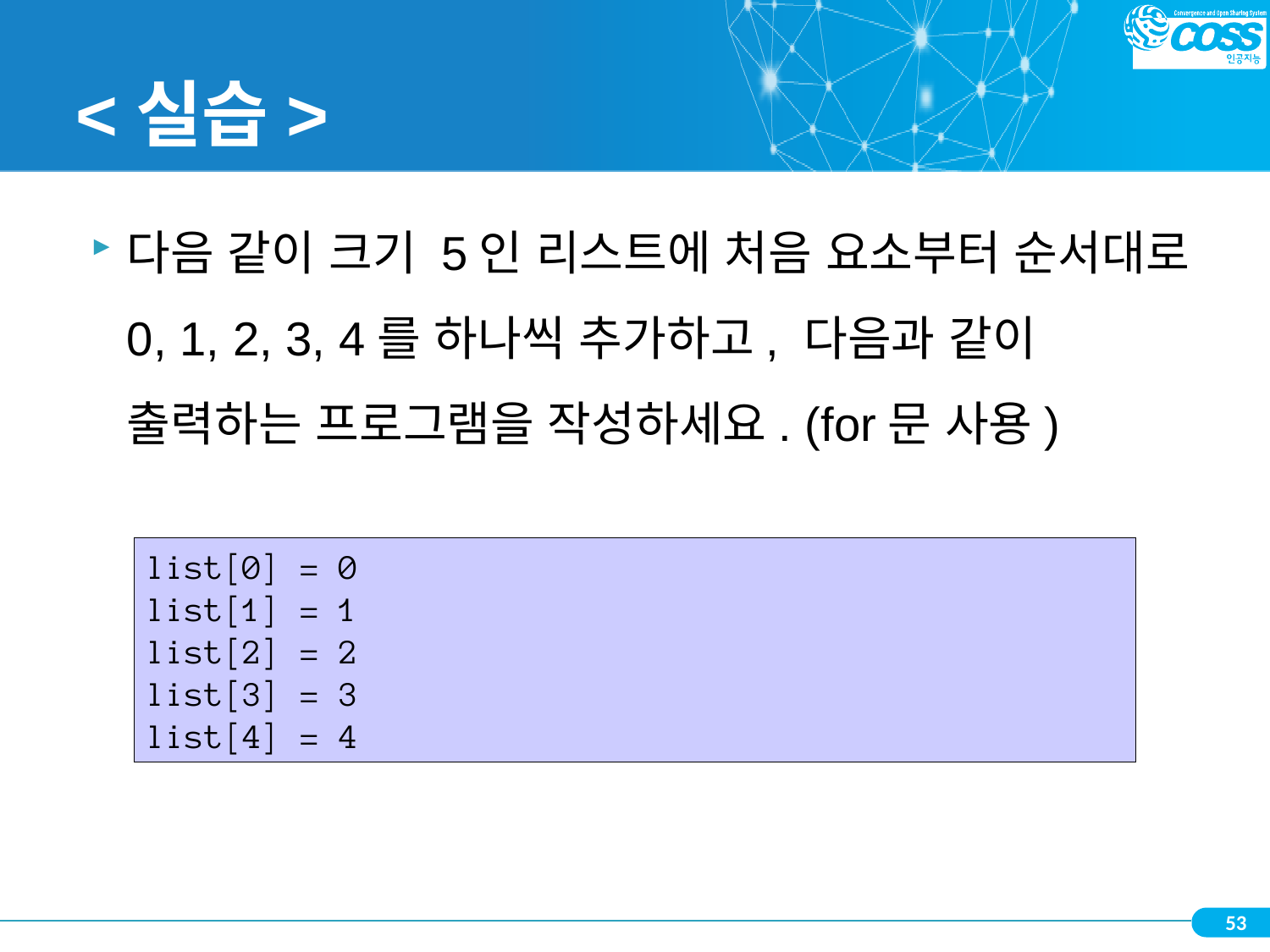

# <실습>
다음 같이 크기 5인 리스트에 처음 요소부터 순서대로 0, 1, 2, 3, 4를 하나씩 추가하고, 다음과 같이 출력하는 프로그램을 작성하세요. (for문 사용)

list[0] = 0
list[1] = 1
list[2] = 2
list[3] = 3
list[4] = 4